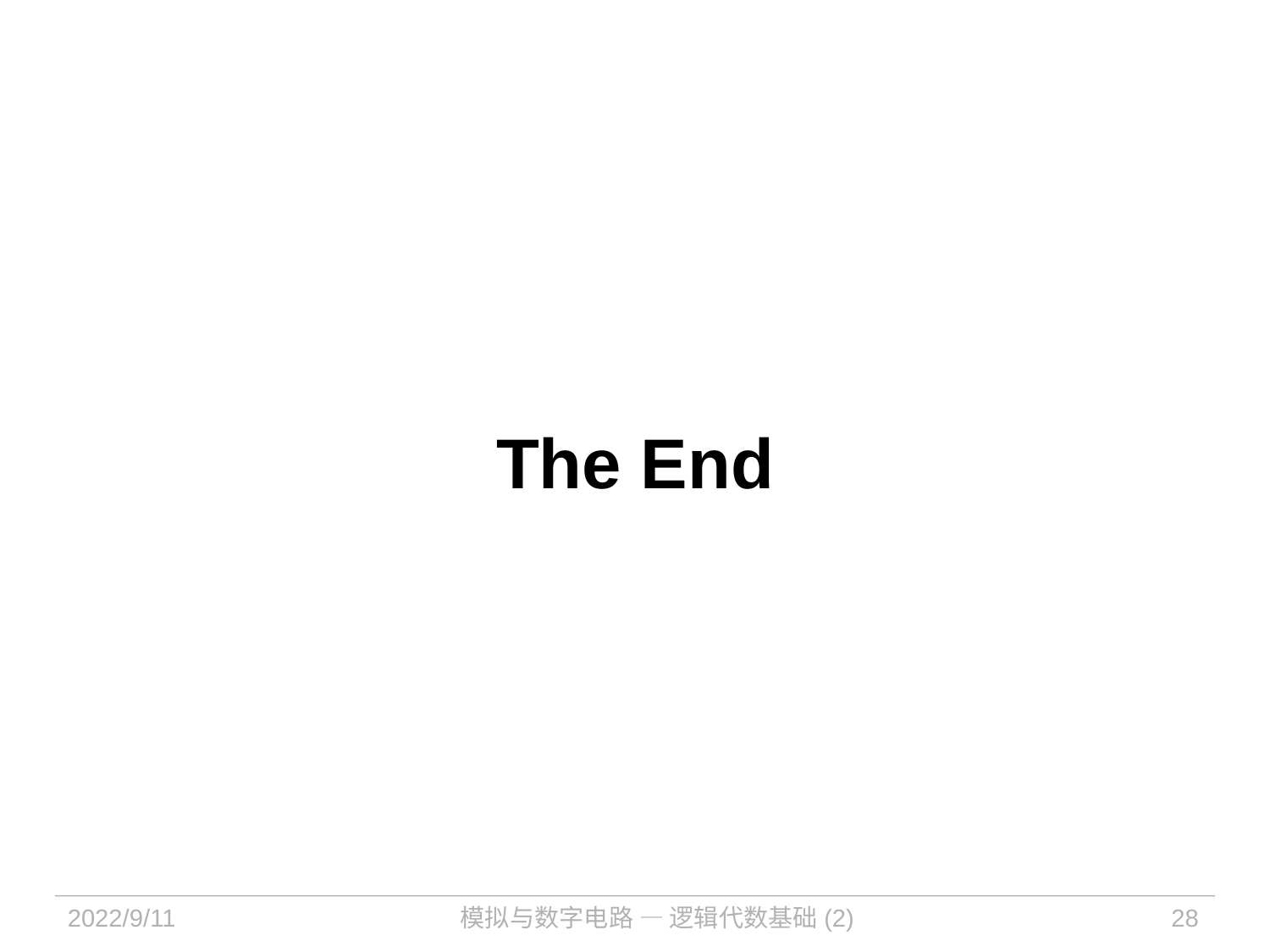

The End
2022/9/11
模拟与数字电路 — 逻辑代数基础(2)
28